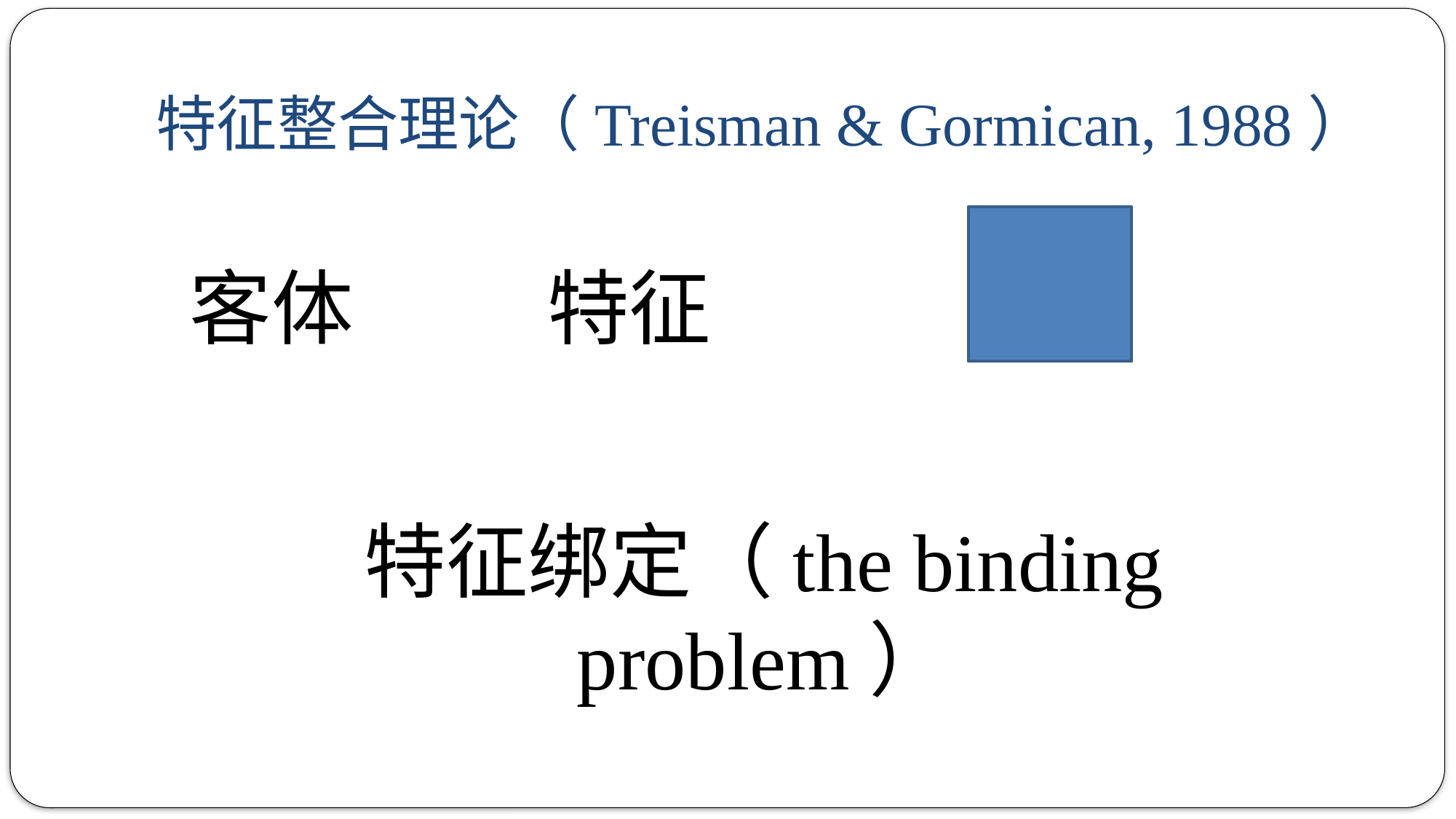

# 特征整合理论（Treisman & Gormican, 1988）

客体
特征
特征绑定（the binding problem）